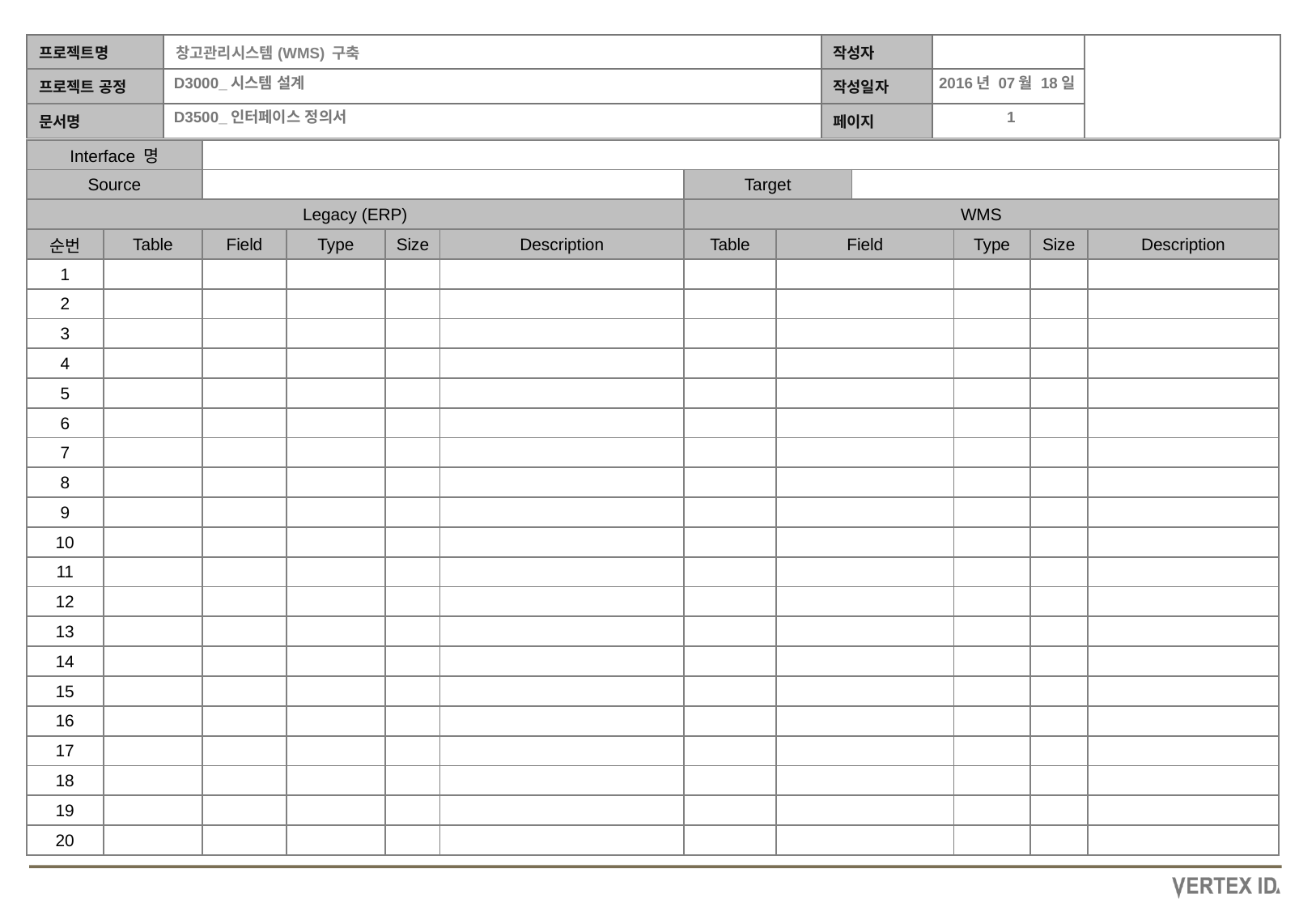

2016년 07월 18일
| Interface 명 |  |  |  |  |  |  |  |  |  |  |  |
| --- | --- | --- | --- | --- | --- | --- | --- | --- | --- | --- | --- |
| Source |  |  |  |  |  | Target |  |  |  |  |  |
| Legacy (ERP) |  |  |  |  |  | WMS |  |  |  |  |  |
| 순번 | Table | Field | Type | Size | Description | Table | Field |  | Type | Size | Description |
| 1 |  |  |  |  |  |  |  |  |  |  |  |
| 2 |  |  |  |  |  |  |  |  |  |  |  |
| 3 |  |  |  |  |  |  |  |  |  |  |  |
| 4 |  |  |  |  |  |  |  |  |  |  |  |
| 5 |  |  |  |  |  |  |  |  |  |  |  |
| 6 |  |  |  |  |  |  |  |  |  |  |  |
| 7 |  |  |  |  |  |  |  |  |  |  |  |
| 8 |  |  |  |  |  |  |  |  |  |  |  |
| 9 |  |  |  |  |  |  |  |  |  |  |  |
| 10 |  |  |  |  |  |  |  |  |  |  |  |
| 11 |  |  |  |  |  |  |  |  |  |  |  |
| 12 |  |  |  |  |  |  |  |  |  |  |  |
| 13 |  |  |  |  |  |  |  |  |  |  |  |
| 14 |  |  |  |  |  |  |  |  |  |  |  |
| 15 |  |  |  |  |  |  |  |  |  |  |  |
| 16 |  |  |  |  |  |  |  |  |  |  |  |
| 17 |  |  |  |  |  |  |  |  |  |  |  |
| 18 |  |  |  |  |  |  |  |  |  |  |  |
| 19 |  |  |  |  |  |  |  |  |  |  |  |
| 20 |  |  |  |  |  |  |  |  |  |  |  |